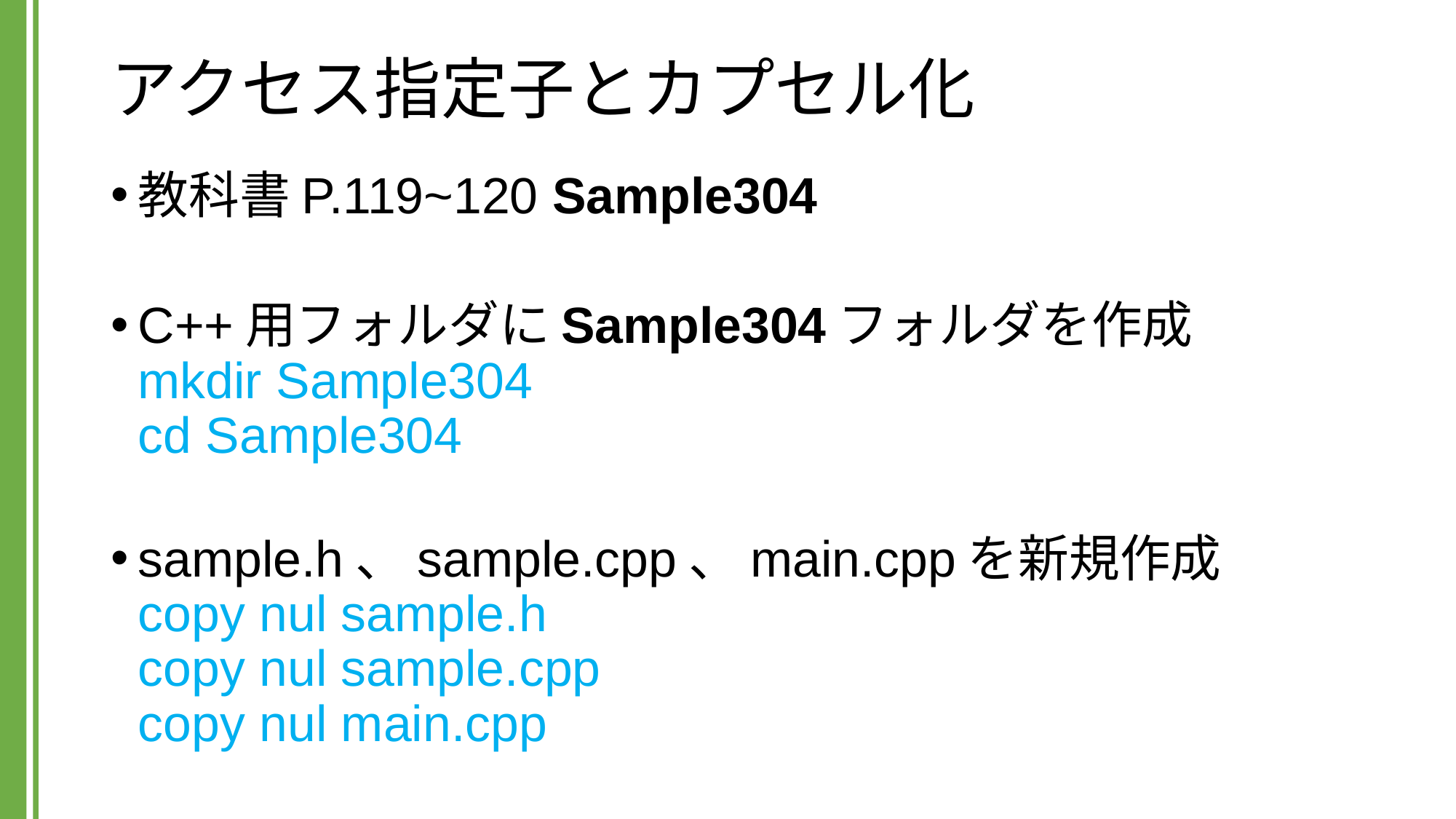

# アクセス指定子とカプセル化
教科書P.119~120 Sample304
C++用フォルダにSample304フォルダを作成
mkdir Sample304
cd Sample304
sample.h、sample.cpp、main.cppを新規作成
copy nul sample.h
copy nul sample.cpp
copy nul main.cpp